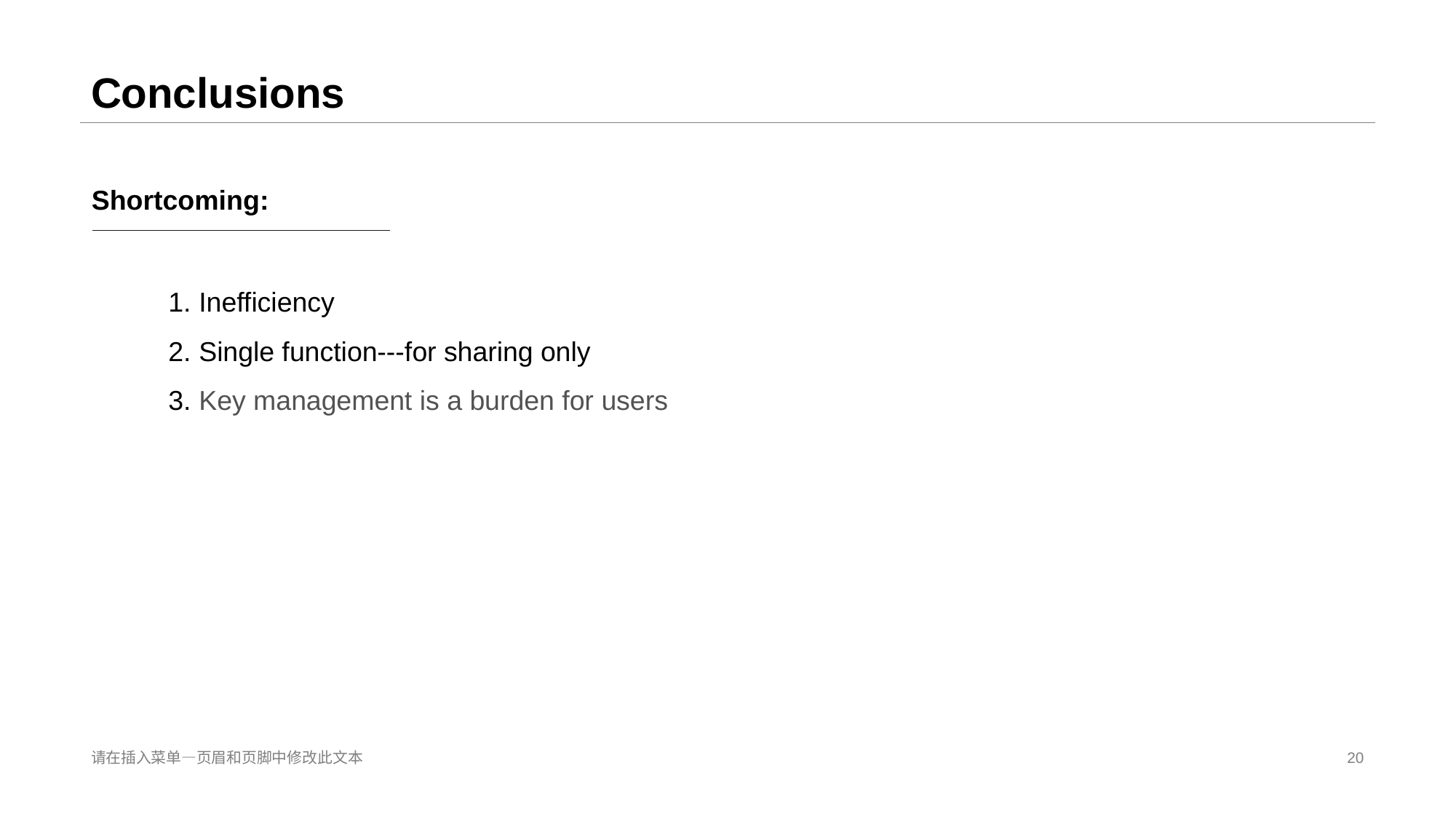

# Conclusions
Shortcoming:

1. Inefficiency
2. Single function---for sharing only
3. Key management is a burden for users
请在插入菜单—页眉和页脚中修 改此文本
20